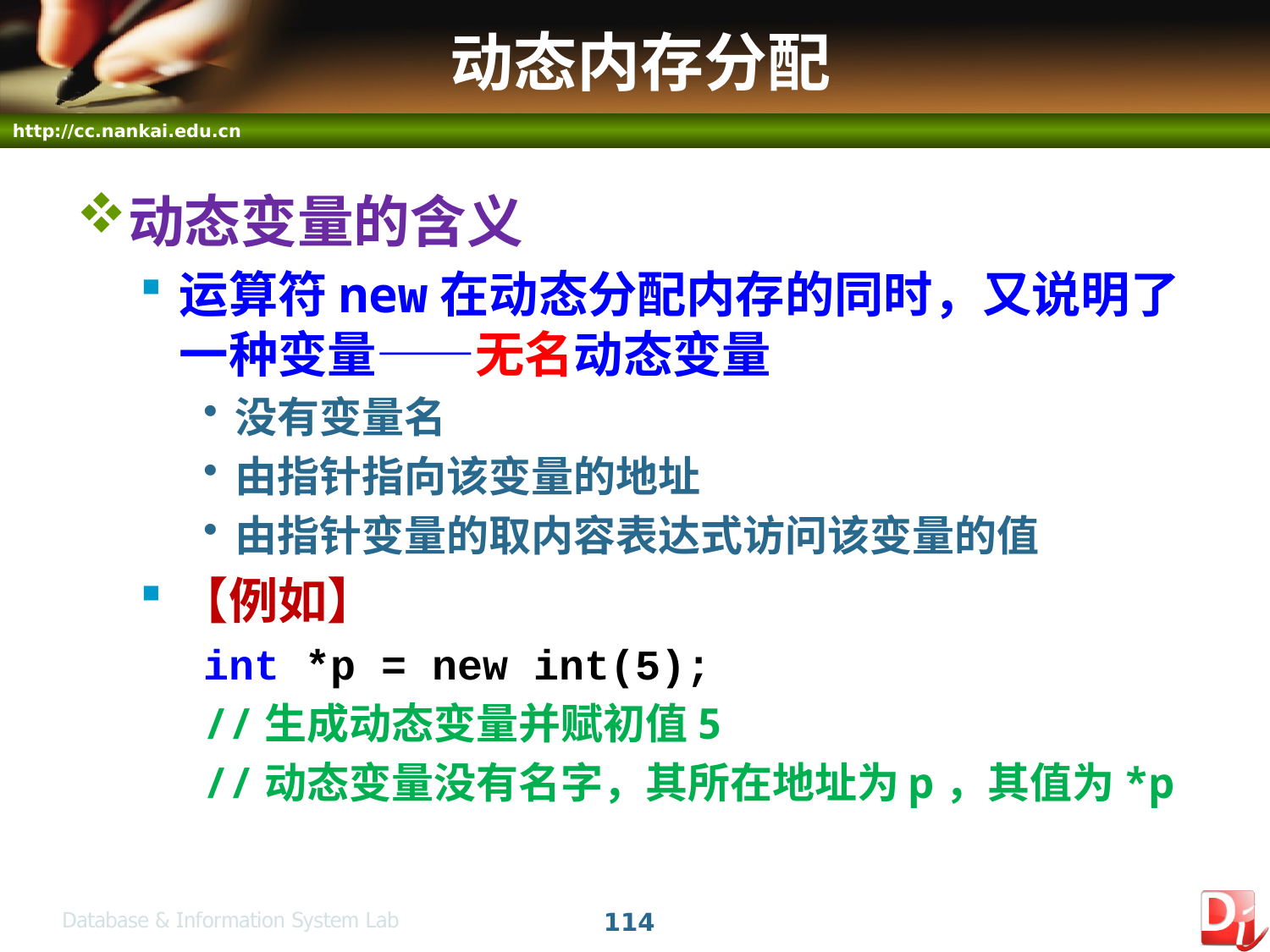

# 动态内存分配
动态变量的含义
运算符new在动态分配内存的同时，又说明了一种变量——无名动态变量
没有变量名
由指针指向该变量的地址
由指针变量的取内容表达式访问该变量的值
【例如】
int *p = new int(5);
//生成动态变量并赋初值5
//动态变量没有名字，其所在地址为p，其值为*p
114
Database & Information System Lab